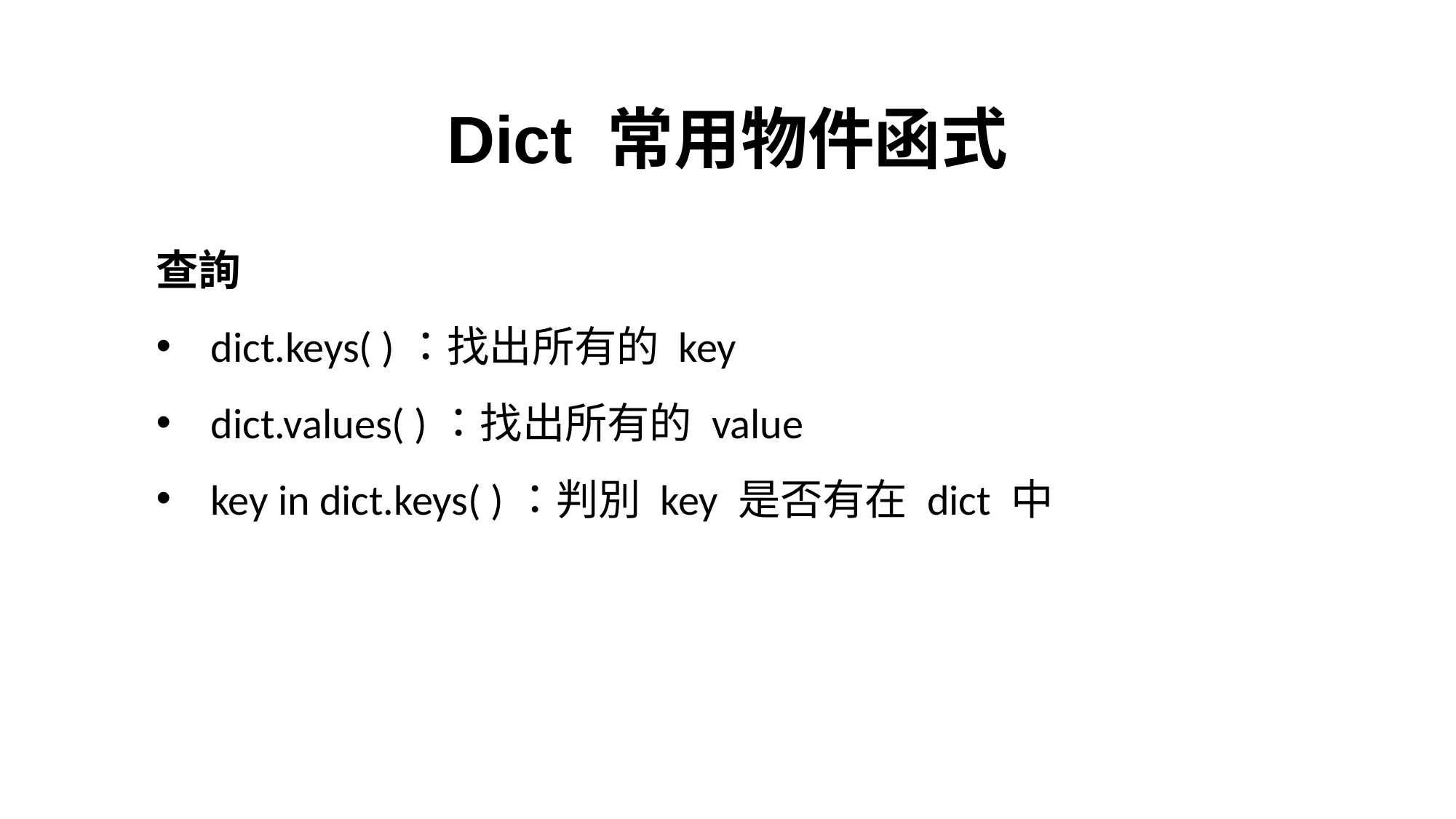

Dict 常用物件函式
查詢
dict.keys( )：找出所有的 key
dict.values( )：找出所有的 value
key in dict.keys( )：判別 key 是否有在 dict 中